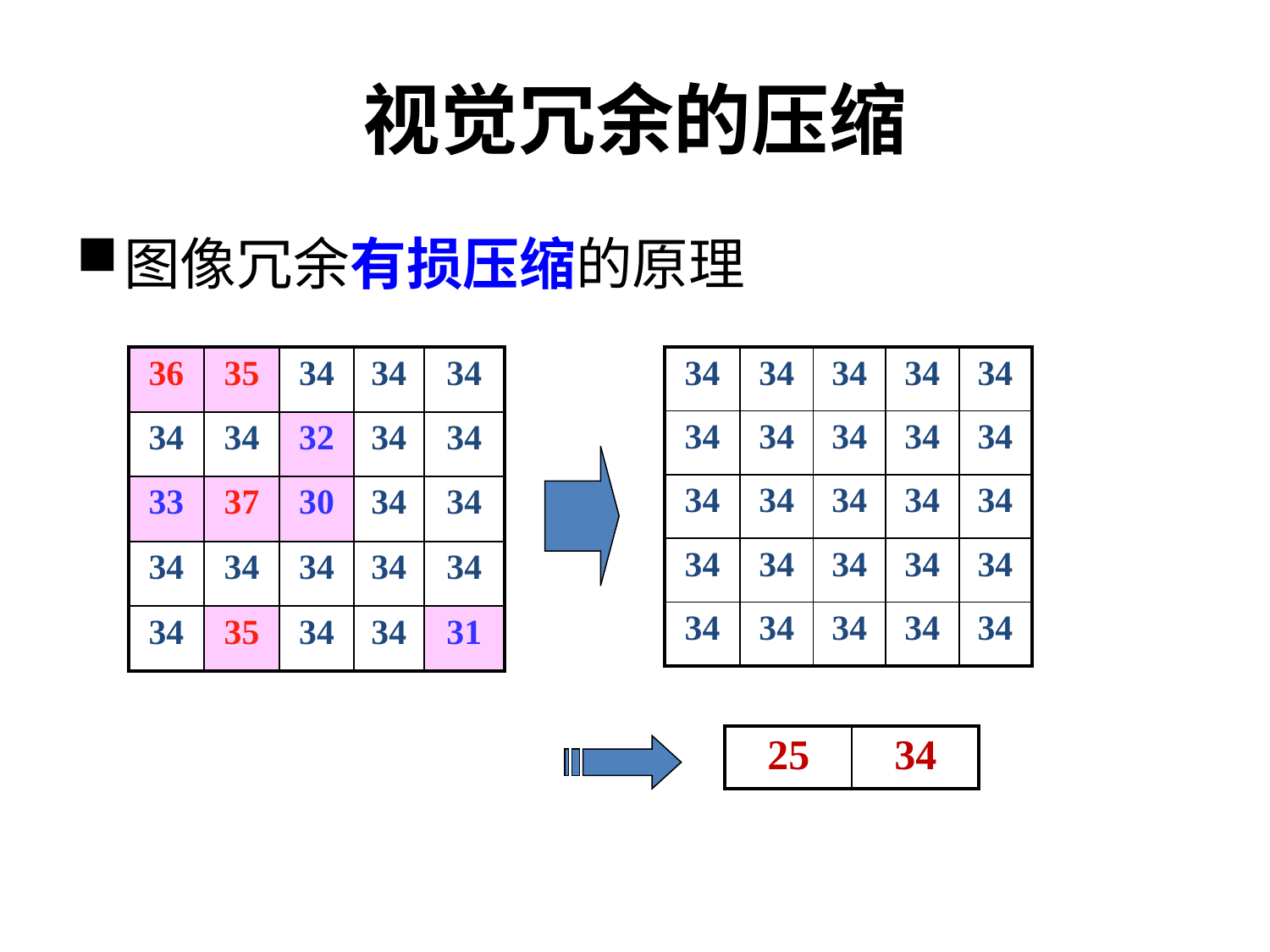

# 视觉冗余的压缩
图像冗余有损压缩的原理
| 34 | 34 | 34 | 34 | 34 |
| --- | --- | --- | --- | --- |
| 34 | 34 | 34 | 34 | 34 |
| 34 | 34 | 34 | 34 | 34 |
| 34 | 34 | 34 | 34 | 34 |
| 34 | 34 | 34 | 34 | 34 |
| 36 | 35 | 34 | 34 | 34 |
| --- | --- | --- | --- | --- |
| 34 | 34 | 32 | 34 | 34 |
| 33 | 37 | 30 | 34 | 34 |
| 34 | 34 | 34 | 34 | 34 |
| 34 | 35 | 34 | 34 | 31 |

| 25 | 34 |
| --- | --- |